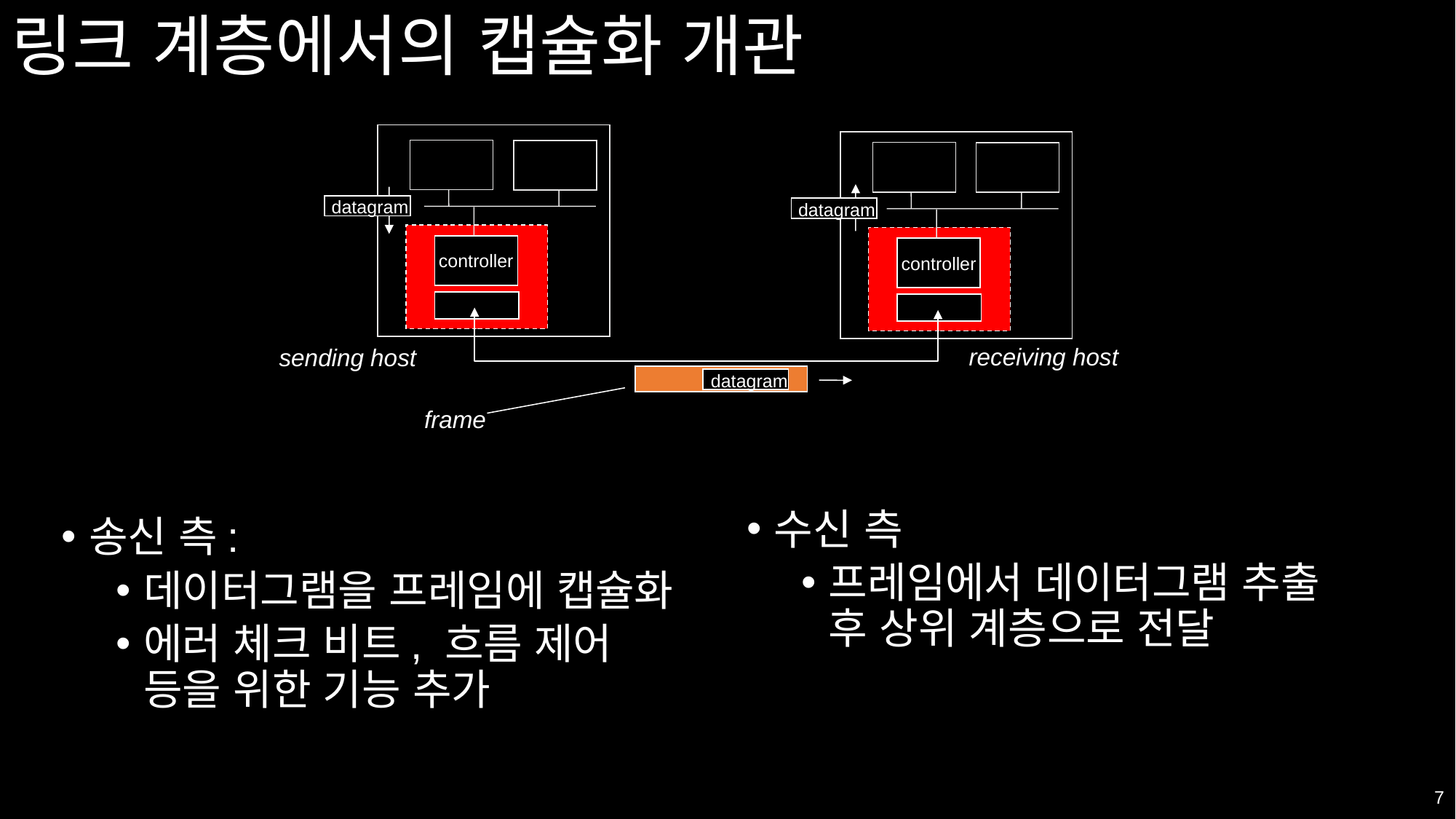

# 링크 계층에서의 캡슐화 개관

datagram

datagram

controller
controller

receiving host
sending host
datagram

frame
수신 측
프레임에서 데이터그램 추출 후 상위 계층으로 전달
송신 측:
데이터그램을 프레임에 캡슐화
에러 체크 비트, 흐름 제어 등을 위한 기능 추가
7